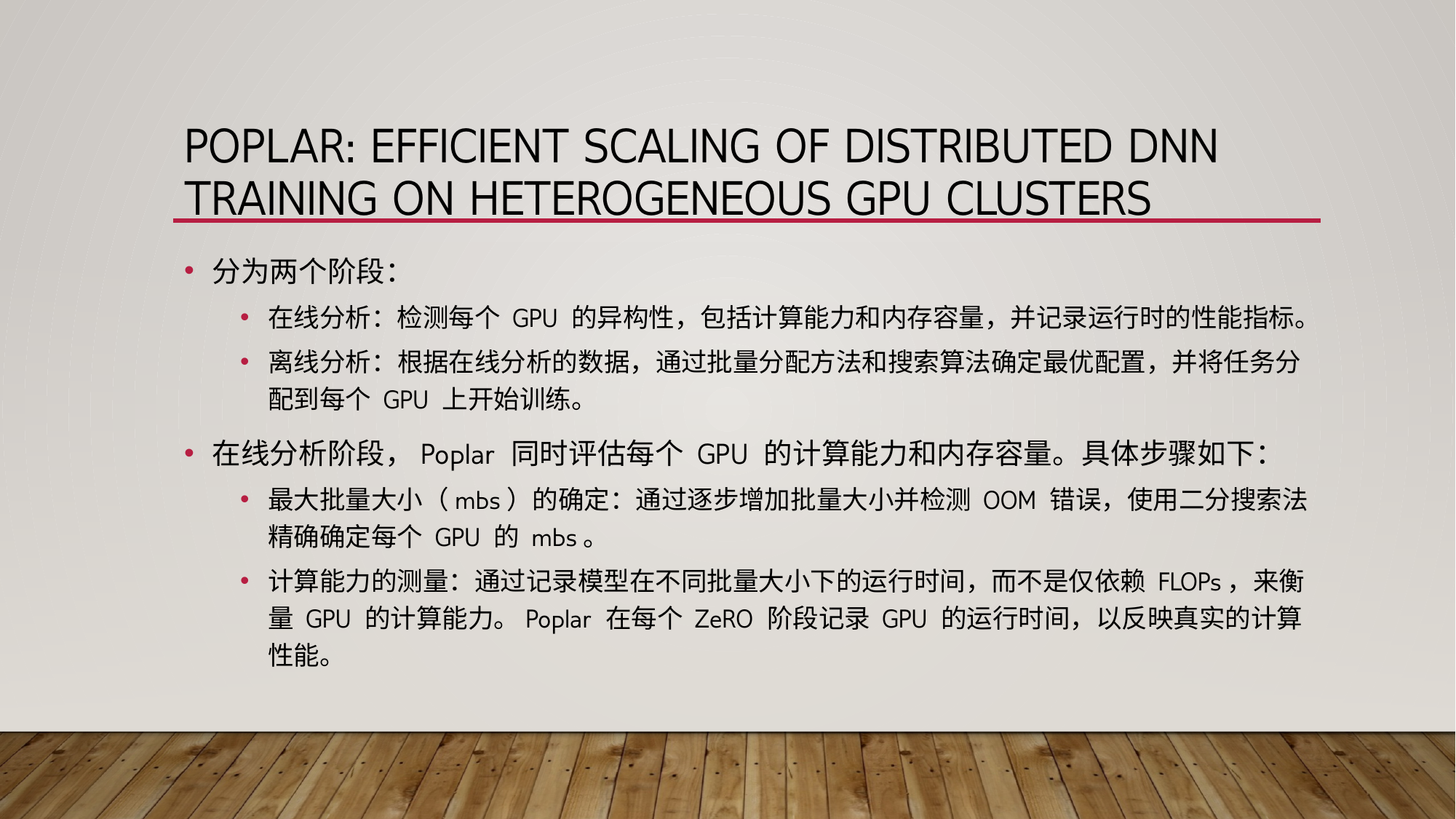

# Poplar: Efficient Scaling of Distributed DNN Training on Heterogeneous GPU Clusters
分为两个阶段：
在线分析：检测每个 GPU 的异构性，包括计算能力和内存容量，并记录运行时的性能指标。
离线分析：根据在线分析的数据，通过批量分配方法和搜索算法确定最优配置，并将任务分配到每个 GPU 上开始训练。
在线分析阶段，Poplar 同时评估每个 GPU 的计算能力和内存容量。具体步骤如下：
最大批量大小（mbs）的确定：通过逐步增加批量大小并检测 OOM 错误，使用二分搜索法精确确定每个 GPU 的 mbs。
计算能力的测量：通过记录模型在不同批量大小下的运行时间，而不是仅依赖 FLOPs，来衡量 GPU 的计算能力。Poplar 在每个 ZeRO 阶段记录 GPU 的运行时间，以反映真实的计算性能。